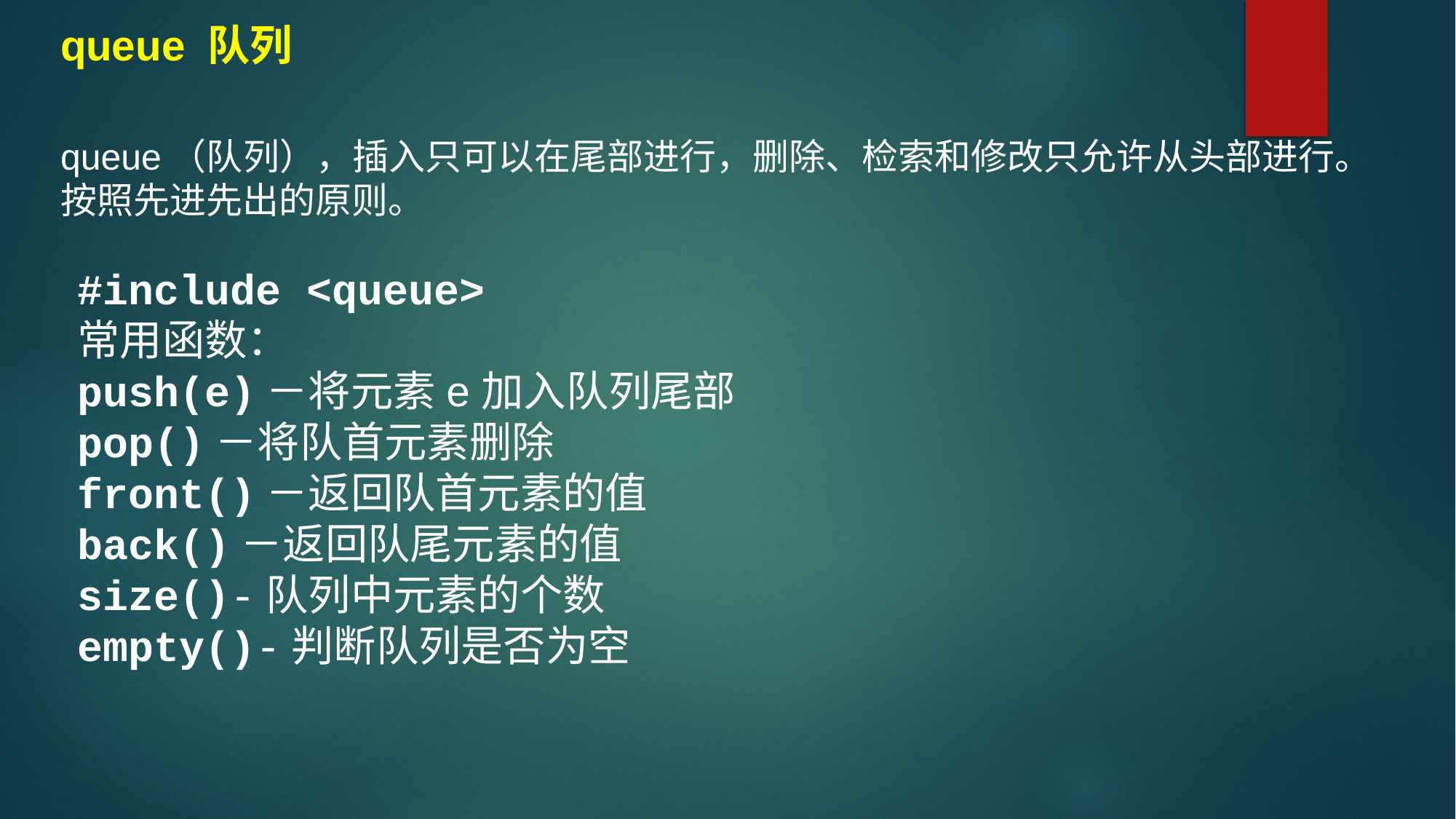

queue 队列
queue（队列），插入只可以在尾部进行，删除、检索和修改只允许从头部进行。
按照先进先出的原则。
#include <queue>
常用函数：
push(e)－将元素e加入队列尾部
pop()－将队首元素删除
front()－返回队首元素的值
back()－返回队尾元素的值
size()-队列中元素的个数
empty()-判断队列是否为空